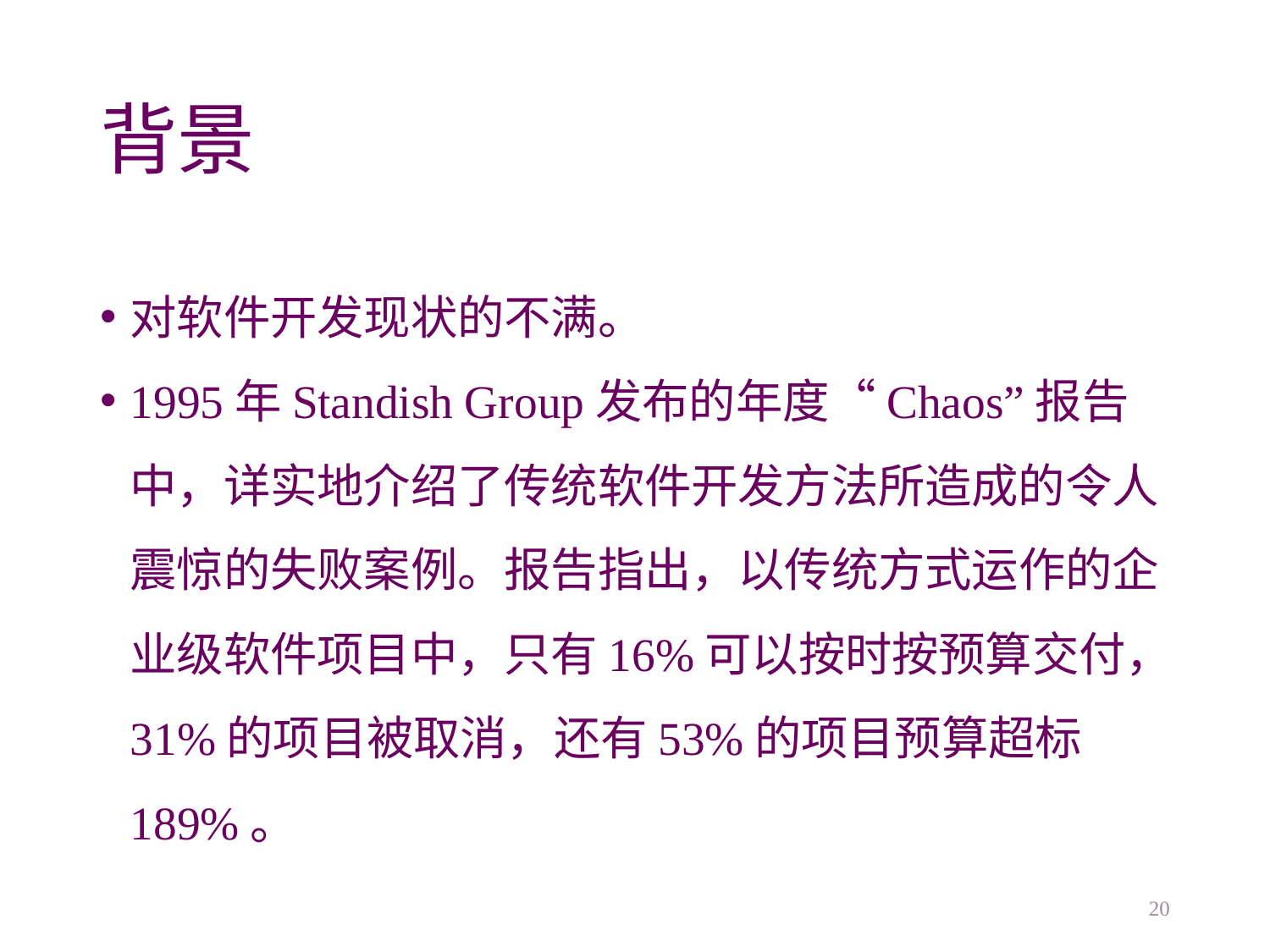

# 背景
对软件开发现状的不满。
1995年Standish Group发布的年度“Chaos”报告中，详实地介绍了传统软件开发方法所造成的令人震惊的失败案例。报告指出，以传统方式运作的企业级软件项目中，只有16%可以按时按预算交付，31%的项目被取消，还有53%的项目预算超标189%。
20